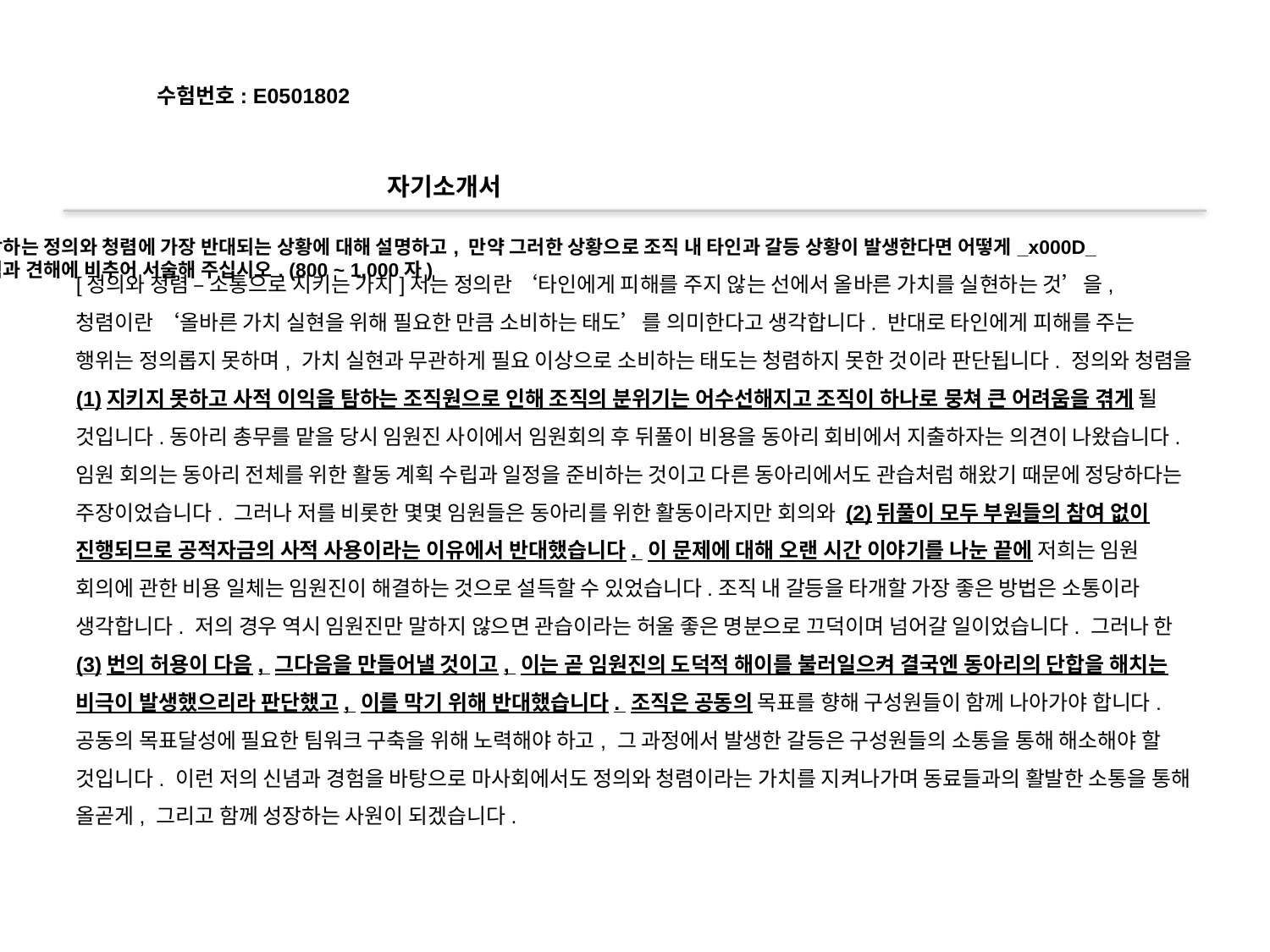

수험번호: E0501802
#

자기소개서

조직 생활에서 본인이 생각하는 정의와 청렴에 가장 반대되는 상황에 대해 설명하고, 만약 그러한 상황으로 조직 내 타인과 갈등 상황이 발생한다면 어떻게_x000D_
대처할 것인지 본인의 경험과 견해에 비추어 서술해 주십시오. (800 ~ 1,000자)

[정의와 청렴 – 소통으로 지키는 가치]저는 정의란 ‘타인에게 피해를 주지 않는 선에서 올바른 가치를 실현하는 것’을, 청렴이란 ‘올바른 가치 실현을 위해 필요한 만큼 소비하는 태도’를 의미한다고 생각합니다. 반대로 타인에게 피해를 주는 행위는 정의롭지 못하며, 가치 실현과 무관하게 필요 이상으로 소비하는 태도는 청렴하지 못한 것이라 판단됩니다. 정의와 청렴을 (1)지키지 못하고 사적 이익을 탐하는 조직원으로 인해 조직의 분위기는 어수선해지고 조직이 하나로 뭉쳐 큰 어려움을 겪게 될 것입니다.동아리 총무를 맡을 당시 임원진 사이에서 임원회의 후 뒤풀이 비용을 동아리 회비에서 지출하자는 의견이 나왔습니다. 임원 회의는 동아리 전체를 위한 활동 계획 수립과 일정을 준비하는 것이고 다른 동아리에서도 관습처럼 해왔기 때문에 정당하다는 주장이었습니다. 그러나 저를 비롯한 몇몇 임원들은 동아리를 위한 활동이라지만 회의와 (2)뒤풀이 모두 부원들의 참여 없이 진행되므로 공적자금의 사적 사용이라는 이유에서 반대했습니다. 이 문제에 대해 오랜 시간 이야기를 나눈 끝에 저희는 임원 회의에 관한 비용 일체는 임원진이 해결하는 것으로 설득할 수 있었습니다.조직 내 갈등을 타개할 가장 좋은 방법은 소통이라 생각합니다. 저의 경우 역시 임원진만 말하지 않으면 관습이라는 허울 좋은 명분으로 끄덕이며 넘어갈 일이었습니다. 그러나 한 (3)번의 허용이 다음, 그다음을 만들어낼 것이고, 이는 곧 임원진의 도덕적 해이를 불러일으켜 결국엔 동아리의 단합을 해치는 비극이 발생했으리라 판단했고, 이를 막기 위해 반대했습니다. 조직은 공동의 목표를 향해 구성원들이 함께 나아가야 합니다. 공동의 목표달성에 필요한 팀워크 구축을 위해 노력해야 하고, 그 과정에서 발생한 갈등은 구성원들의 소통을 통해 해소해야 할 것입니다. 이런 저의 신념과 경험을 바탕으로 마사회에서도 정의와 청렴이라는 가치를 지켜나가며 동료들과의 활발한 소통을 통해 올곧게, 그리고 함께 성장하는 사원이 되겠습니다.

자기소개서 기반 면접 질문 제안

(1) 임원 회의 뒤풀이 비용 문제를 해결한 과정에서 당신의 역할은 무엇이었나요?
(2) 조직 내 갈등을 소통으로 해결할 때 중요하다고 생각한 요소는 무엇인가요?
(3) 마사회에서 '정의와 청렴'의 가치를 어떻게 실현하려고 하나요?